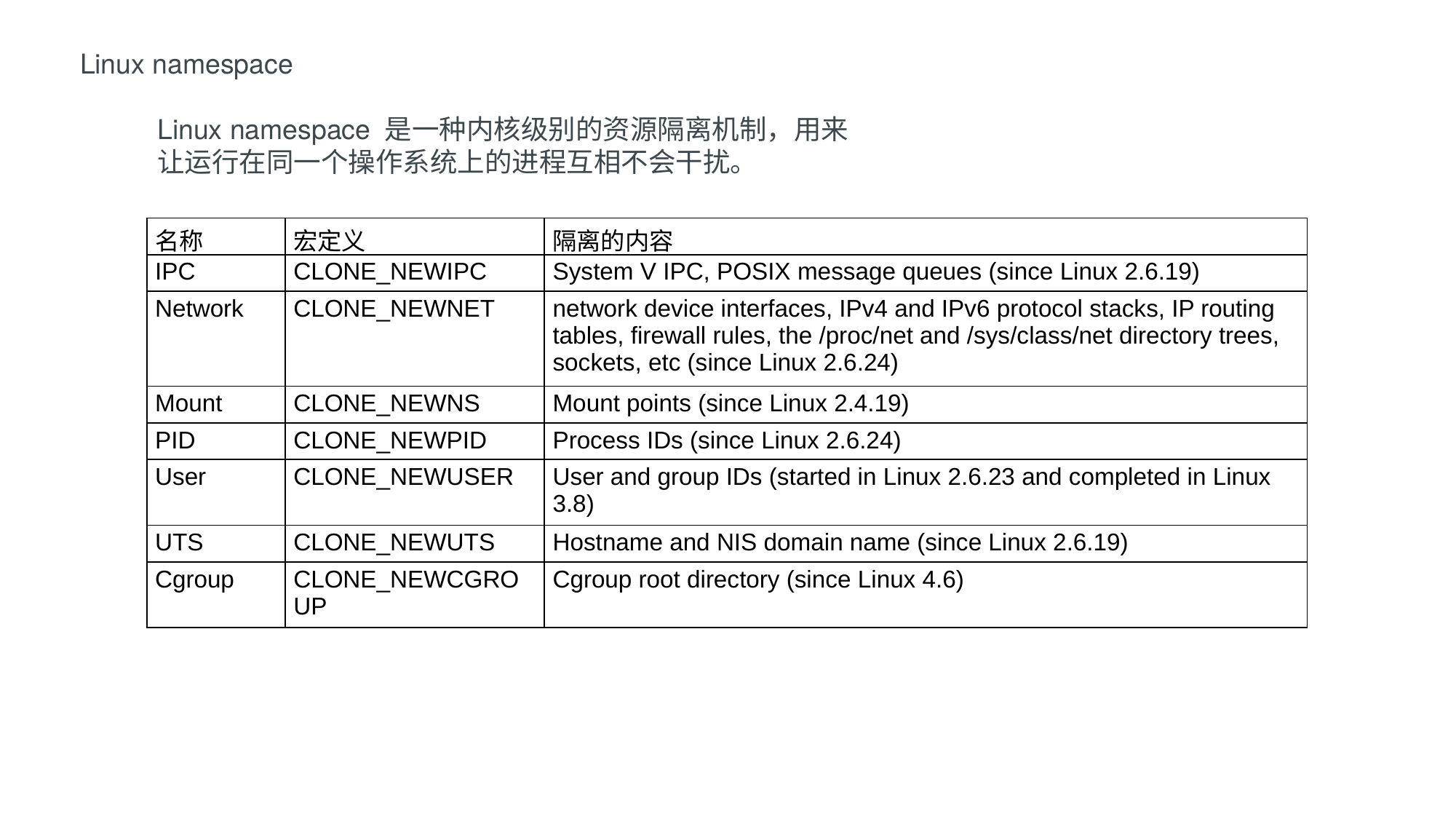

Linux namespace
Linux namespace 是一种内核级别的资源隔离机制，用来让运行在同一个操作系统上的进程互相不会干扰。
| 名称 | 宏定义 | 隔离的内容 |
| --- | --- | --- |
| IPC | CLONE\_NEWIPC | System V IPC, POSIX message queues (since Linux 2.6.19) |
| Network | CLONE\_NEWNET | network device interfaces, IPv4 and IPv6 protocol stacks, IP routing tables, firewall rules, the /proc/net and /sys/class/net directory trees, sockets, etc (since Linux 2.6.24) |
| Mount | CLONE\_NEWNS | Mount points (since Linux 2.4.19) |
| PID | CLONE\_NEWPID | Process IDs (since Linux 2.6.24) |
| User | CLONE\_NEWUSER | User and group IDs (started in Linux 2.6.23 and completed in Linux 3.8) |
| UTS | CLONE\_NEWUTS | Hostname and NIS domain name (since Linux 2.6.19) |
| Cgroup | CLONE\_NEWCGROUP | Cgroup root directory (since Linux 4.6) |